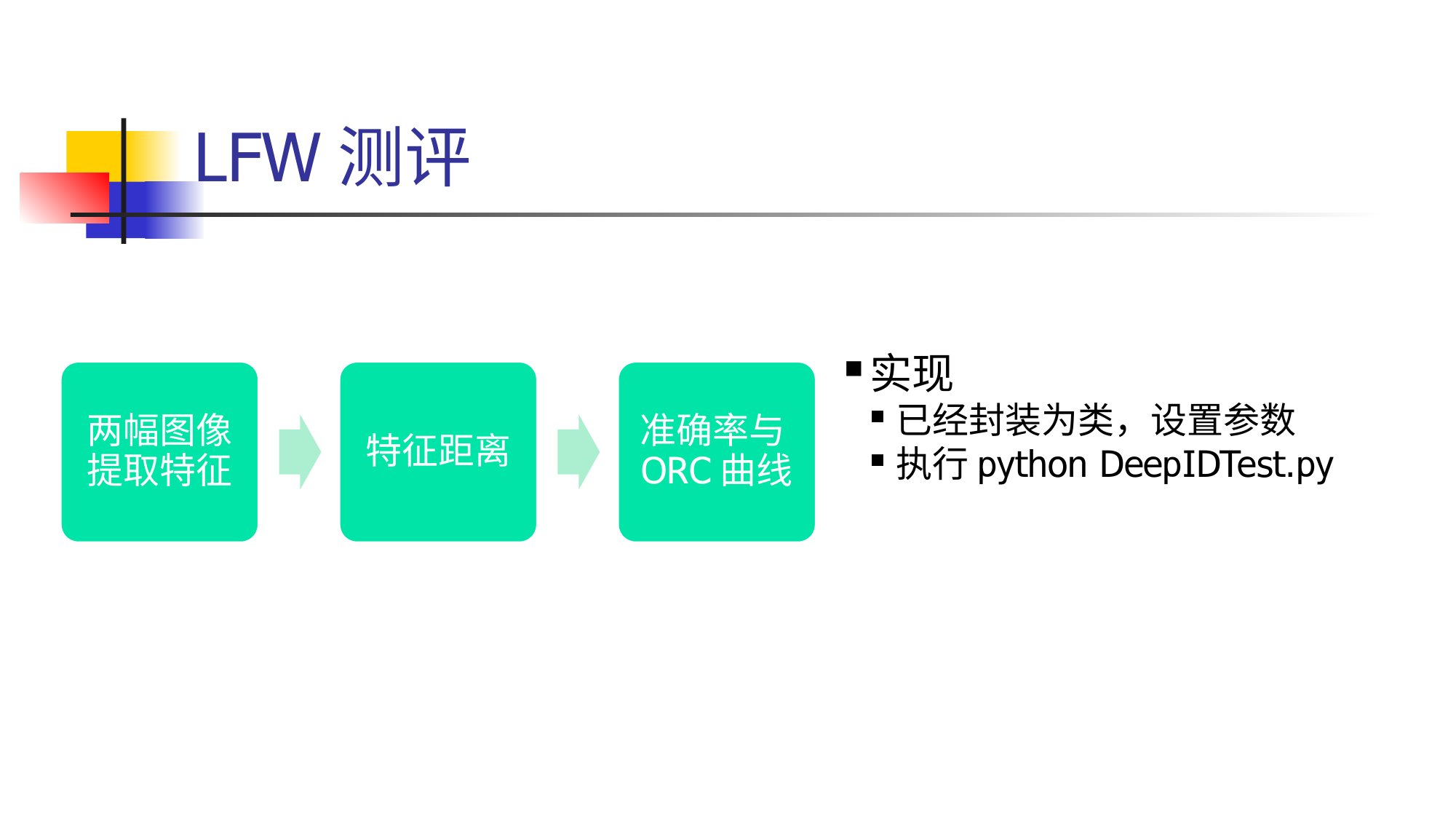

LFW测评
实现
已经封装为类，设置参数
执行python DeepIDTest.py

两幅图像提取特征
特征距离
准确率与ORC曲线